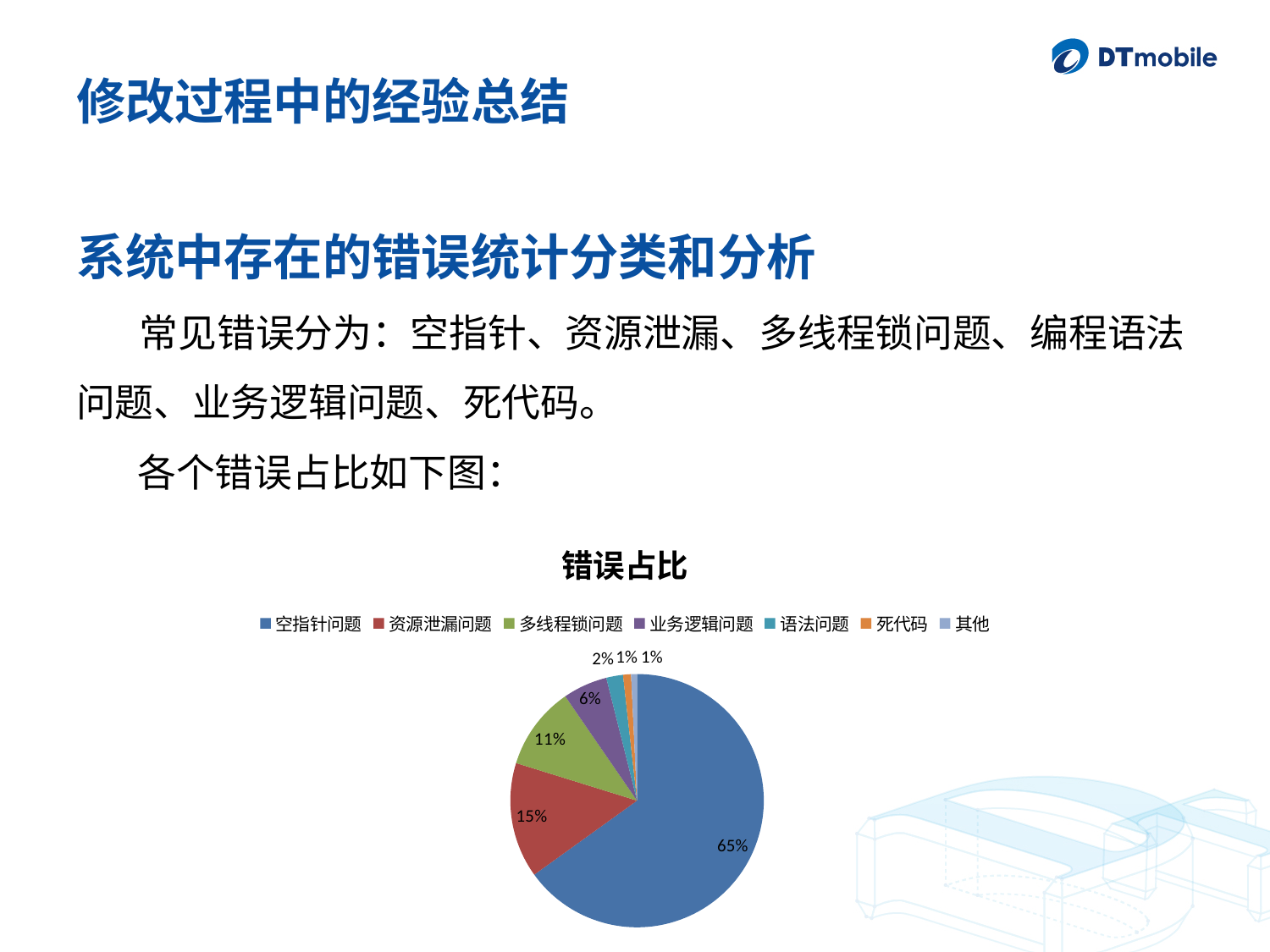

# 修改过程中的经验总结
系统中存在的错误统计分类和分析
       常见错误分为：空指针、资源泄漏、多线程锁问题、编程语法问题、业务逻辑问题、死代码。
      各个错误占比如下图：

### Chart: 错误占比

| Category |  |
|---|---|
| 空指针问题 | 950.0 |
| 资源泄漏问题 | 215.0 |
| 多线程锁问题 | 155.0 |
| 业务逻辑问题 | 83.0 |
| 语法问题 | 31.0 |
| 死代码 | 15.0 |
| 其他 | 11.0 |